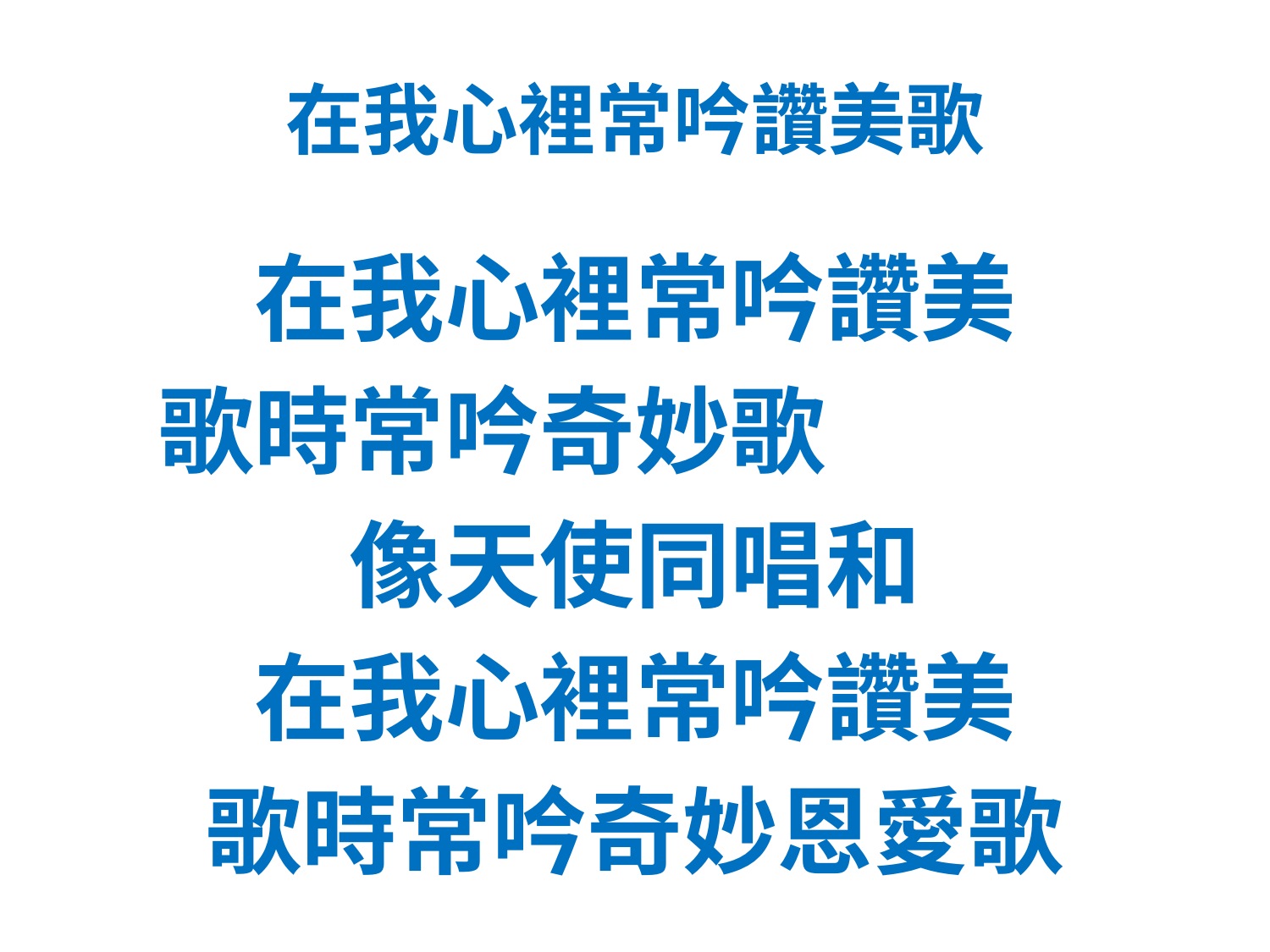

# 在我心裡常吟讚美歌
在我心裡常吟讚美
歌時常吟奇妙歌
像天使同唱和
在我心裡常吟讚美
歌時常吟奇妙恩愛歌